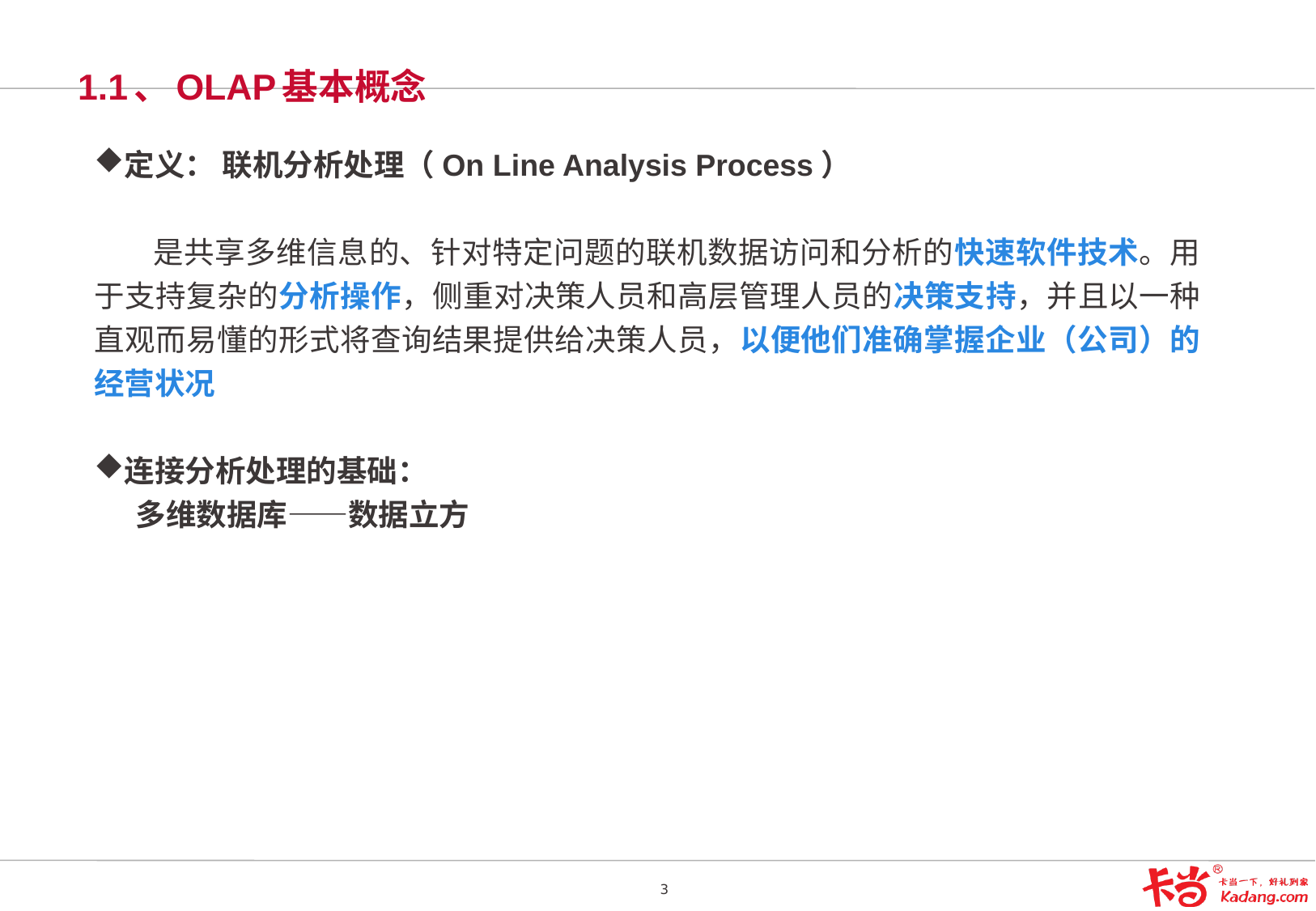

# 1.1、OLAP基本概念
定义： 联机分析处理（On Line Analysis Process）

       是共享多维信息的、针对特定问题的联机数据访问和分析的快速软件技术。用于支持复杂的分析操作，侧重对决策人员和高层管理人员的决策支持，并且以一种直观而易懂的形式将查询结果提供给决策人员，以便他们准确掌握企业（公司）的经营状况

连接分析处理的基础：
     多维数据库——数据立方